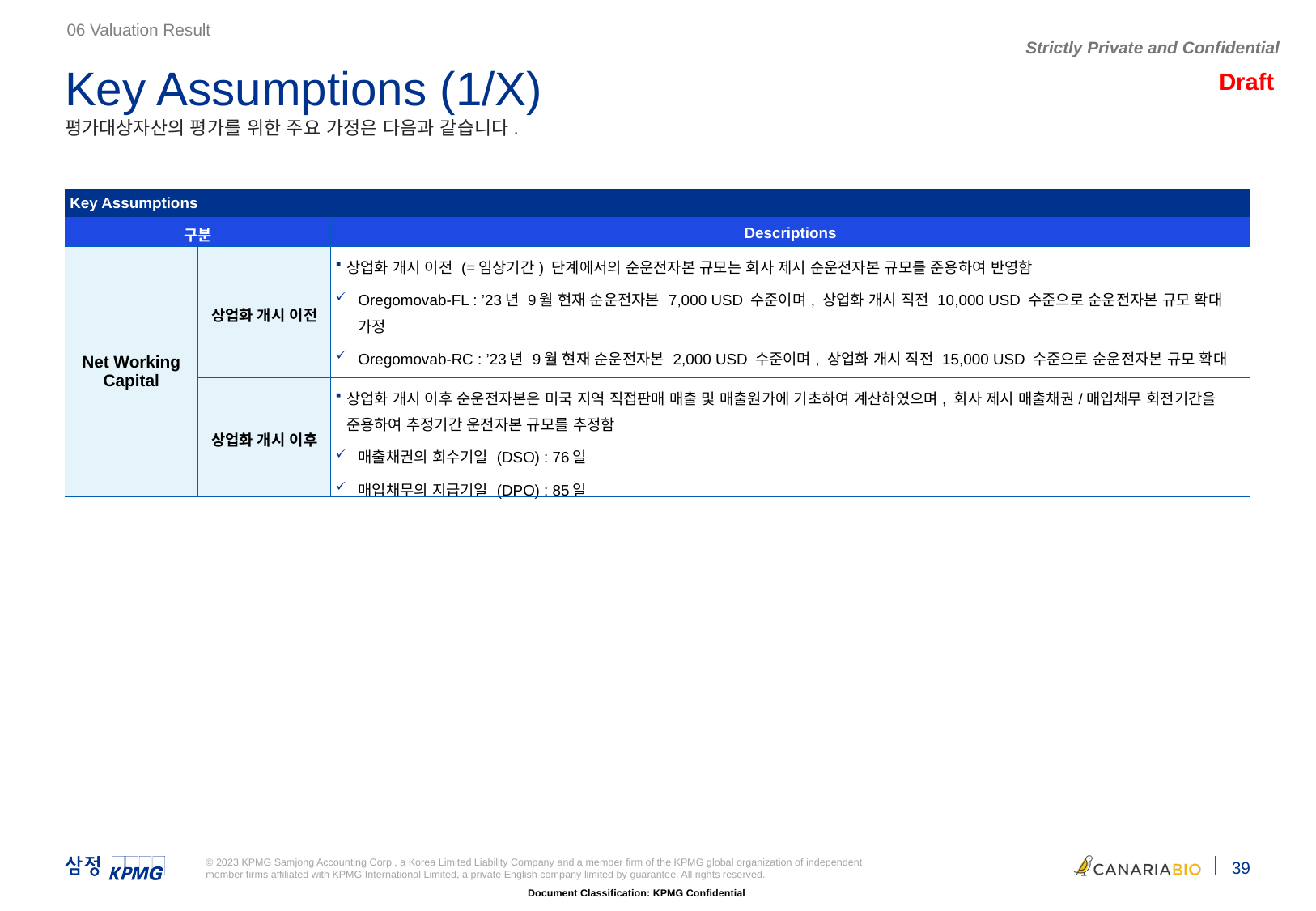

06 Valuation Result

Key Assumptions (1/X)
평가대상자산의 평가를 위한 주요 가정은 다음과 같습니다.
| Key Assumptions |  |  |
| --- | --- | --- |
| 구분 |  | Descriptions |
| Net Working Capital | 상업화 개시 이전 | 상업화 개시 이전 (=임상기간) 단계에서의 순운전자본 규모는 회사 제시 순운전자본 규모를 준용하여 반영함 Oregomovab-FL : ’23년 9월 현재 순운전자본 7,000 USD 수준이며, 상업화 개시 직전 10,000 USD 수준으로 순운전자본 규모 확대 가정 Oregomovab-RC : ’23년 9월 현재 순운전자본 2,000 USD 수준이며, 상업화 개시 직전 15,000 USD 수준으로 순운전자본 규모 확대 가정 |
|  | 상업화 개시 이후 | 상업화 개시 이후 순운전자본은 미국 지역 직접판매 매출 및 매출원가에 기초하여 계산하였으며, 회사 제시 매출채권/매입채무 회전기간을 준용하여 추정기간 운전자본 규모를 추정함 매출채권의 회수기일 (DSO) : 76일 매입채무의 지급기일 (DPO) : 85일 |